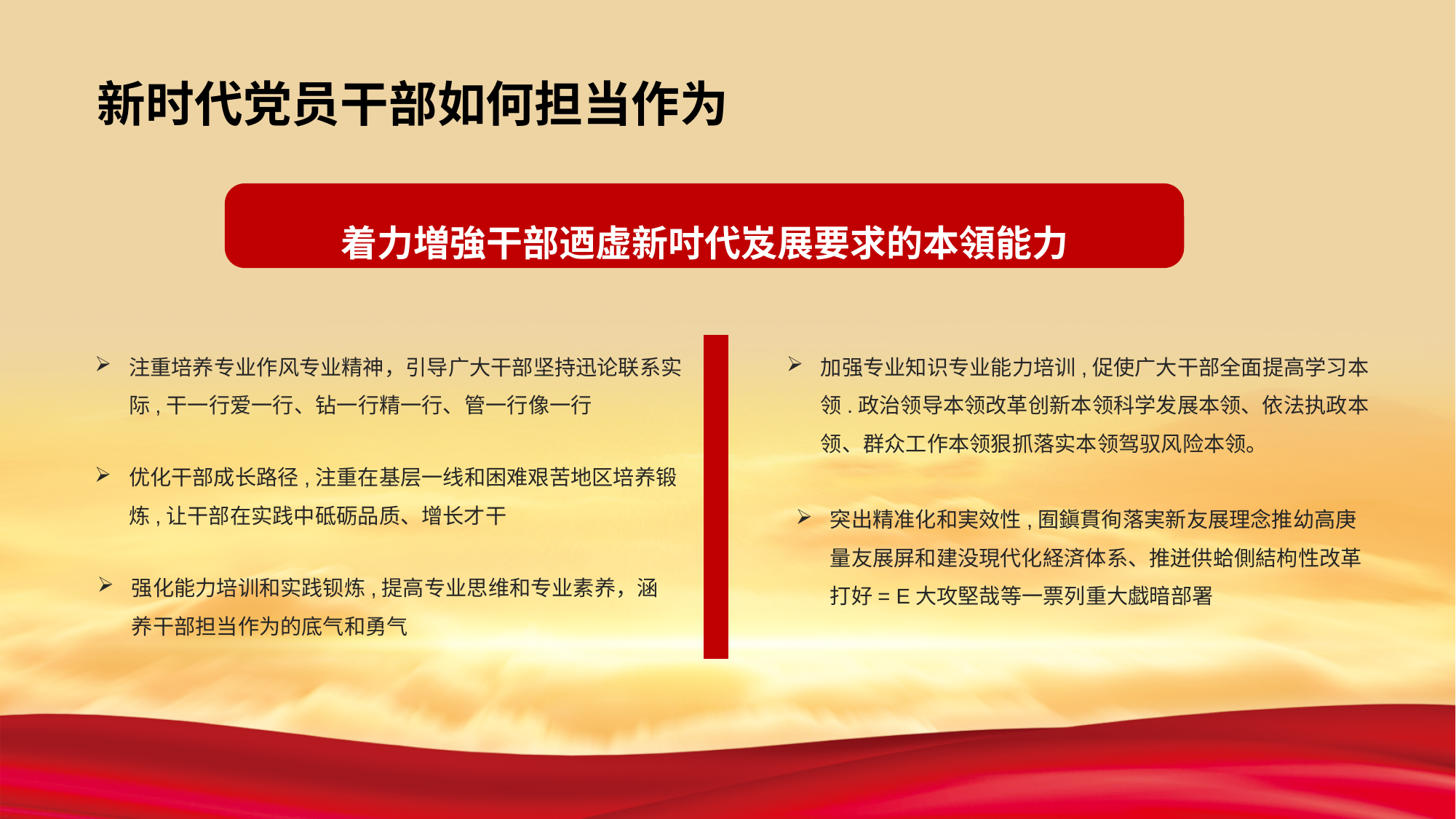

新时代党员干部如何担当作为

着力増強干部迺虚新吋代岌展要求的本領能力
注重培养专业作风专业精神，引导广大干部坚持迅论联系实际,干一行爱一行、钻一行精一行、管一行像一行

加强专业知识专业能力培训,促使广大干部全面提高学习本领.政治领导本领改革创新本领科学发展本领、依法执政本领、群众工作本领狠抓落实本领驾驭风险本领。
优化干部成长路径,注重在基层一线和困难艰苦地区培养锻炼,让干部在实践中砥砺品质、增长才干
突出精准化和実效性,囿鎭貫徇落実新友展理念推幼高庚量友展屏和建没現代化経済体系、推迸供蛤側結枸性改革打好= E大攻堅哉等一票列重大戯暗部署
强化能力培训和实践钡炼,提高专业思维和专业素养，涵养干部担当作为的底气和勇气